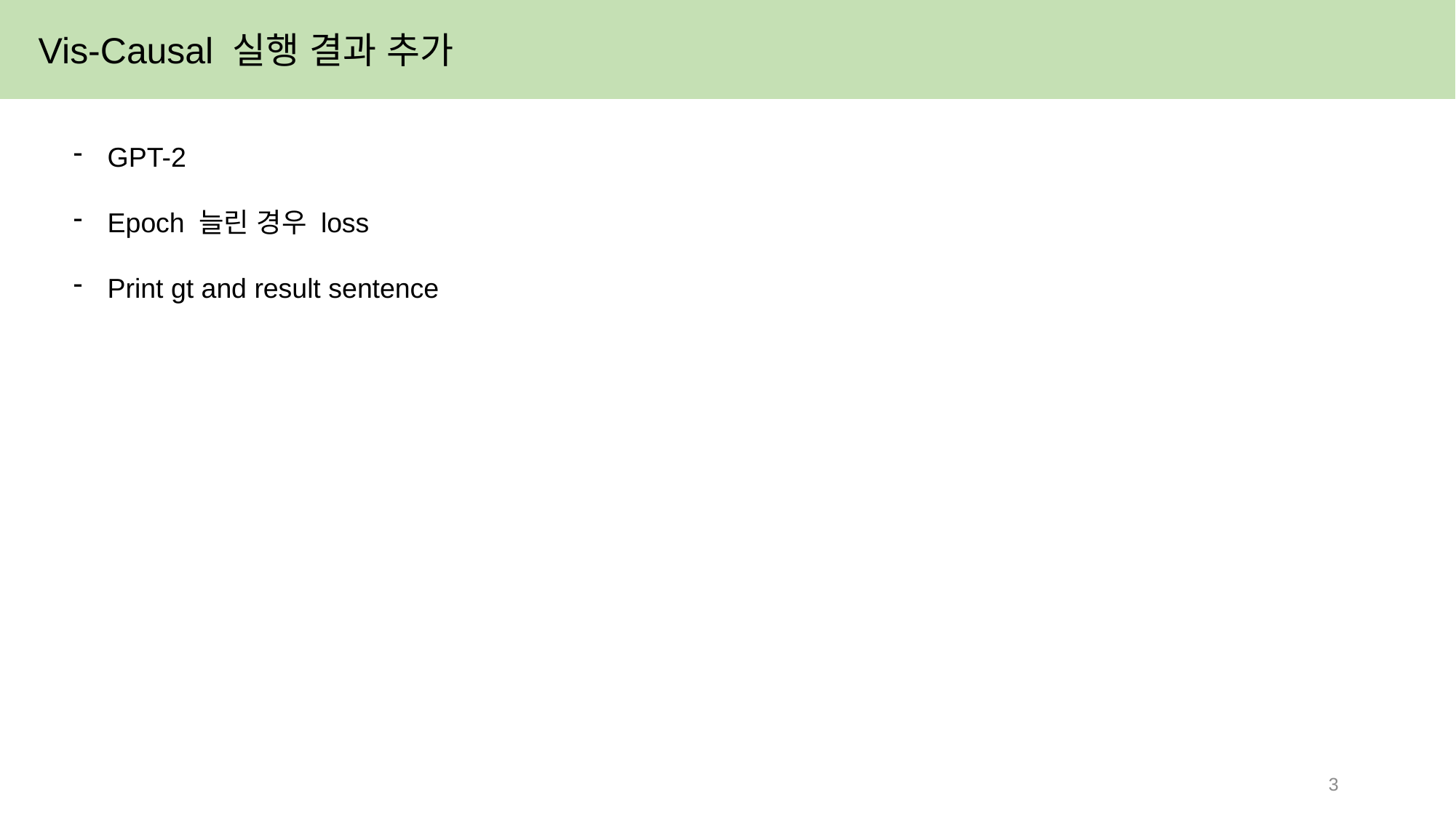

Vis-Causal 실행 결과 추가
GPT-2

Epoch 늘린 경우 loss

Print gt and result sentence
3